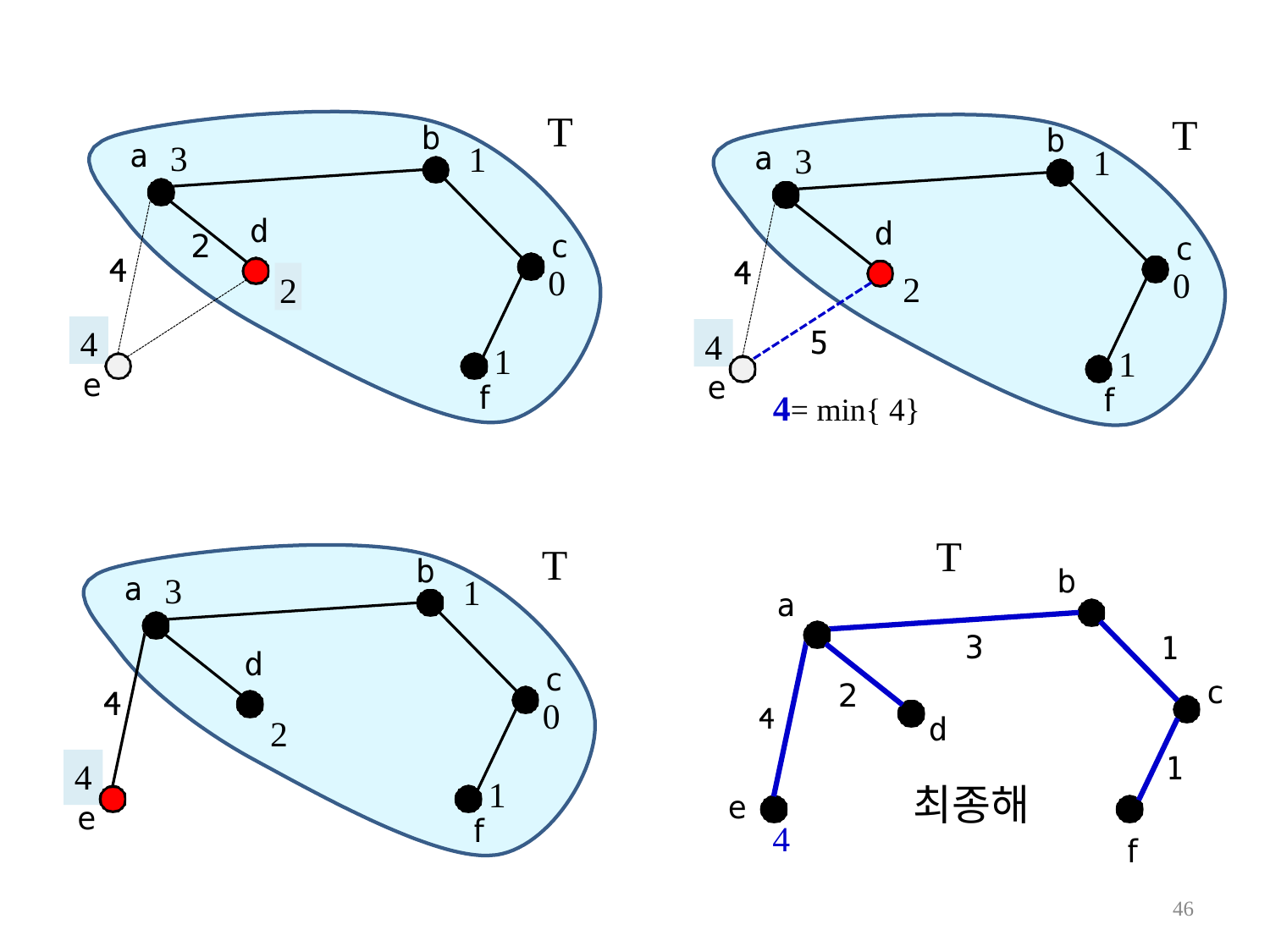

T
T

b
b
a
3
1
a
3
1

d
d
2
c
0
c
0
4
4

2
2

5
4= min{ 4}
4
4
1
1

e
e
f
f
T
T

b
b
a
3
1
a

3
1

d

c
0
c
2
4

4

d

2

1

4
e
1
최종해
e

f
4
f
46